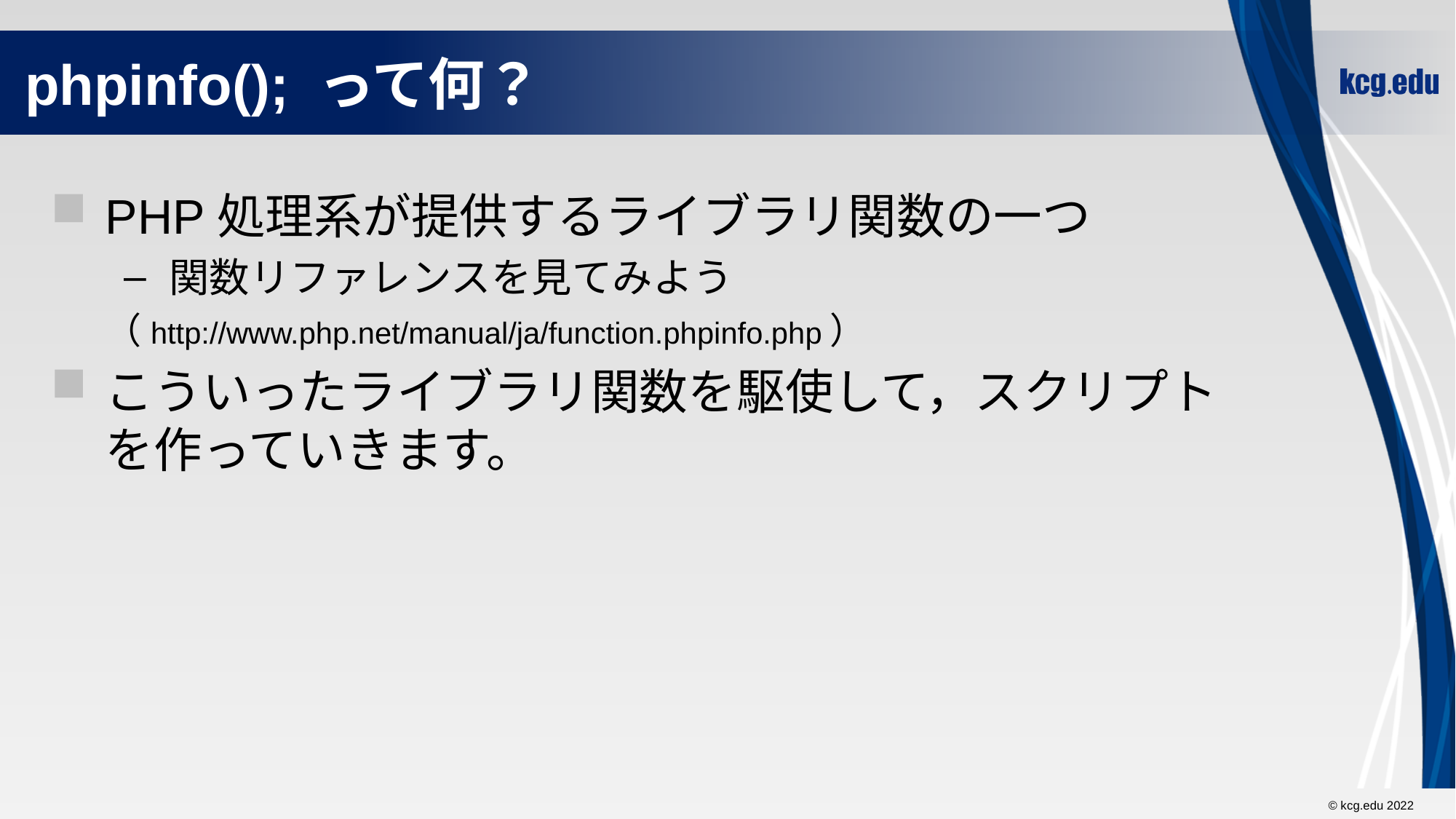

# phpinfo(); って何？
PHP処理系が提供するライブラリ関数の一つ
関数リファレンスを見てみよう
（http://www.php.net/manual/ja/function.phpinfo.php）
こういったライブラリ関数を駆使して，スクリプトを作っていきます。